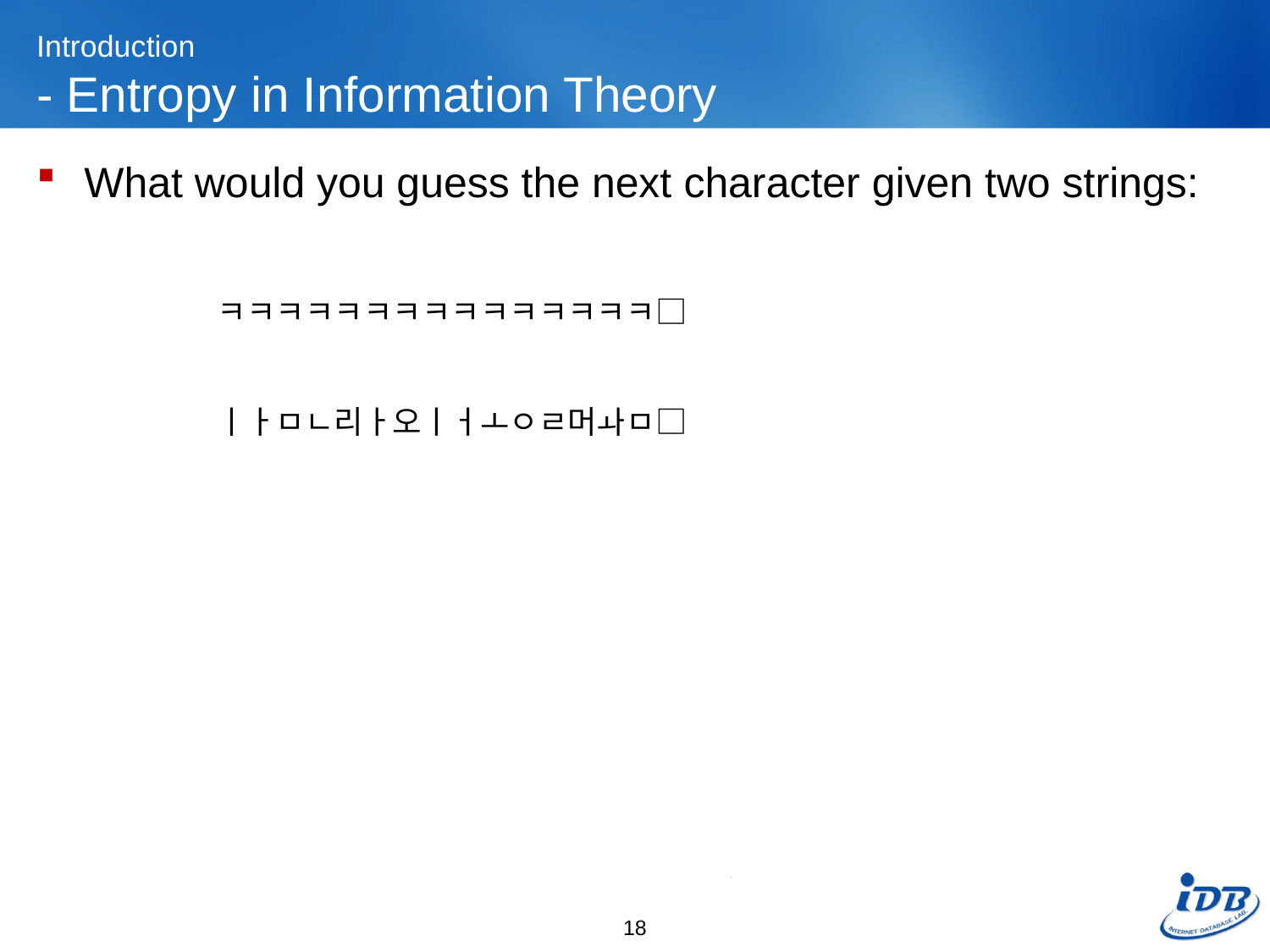

# Introduction - Entropy in Information Theory
What would you guess the next character given two strings:

ㅋㅋㅋㅋㅋㅋㅋㅋㅋㅋㅋㅋㅋㅋㅋ□
ㅣㅏㅁㄴ리ㅏ오ㅣㅓㅗㅇㄹ머ㅘㅁ□
18